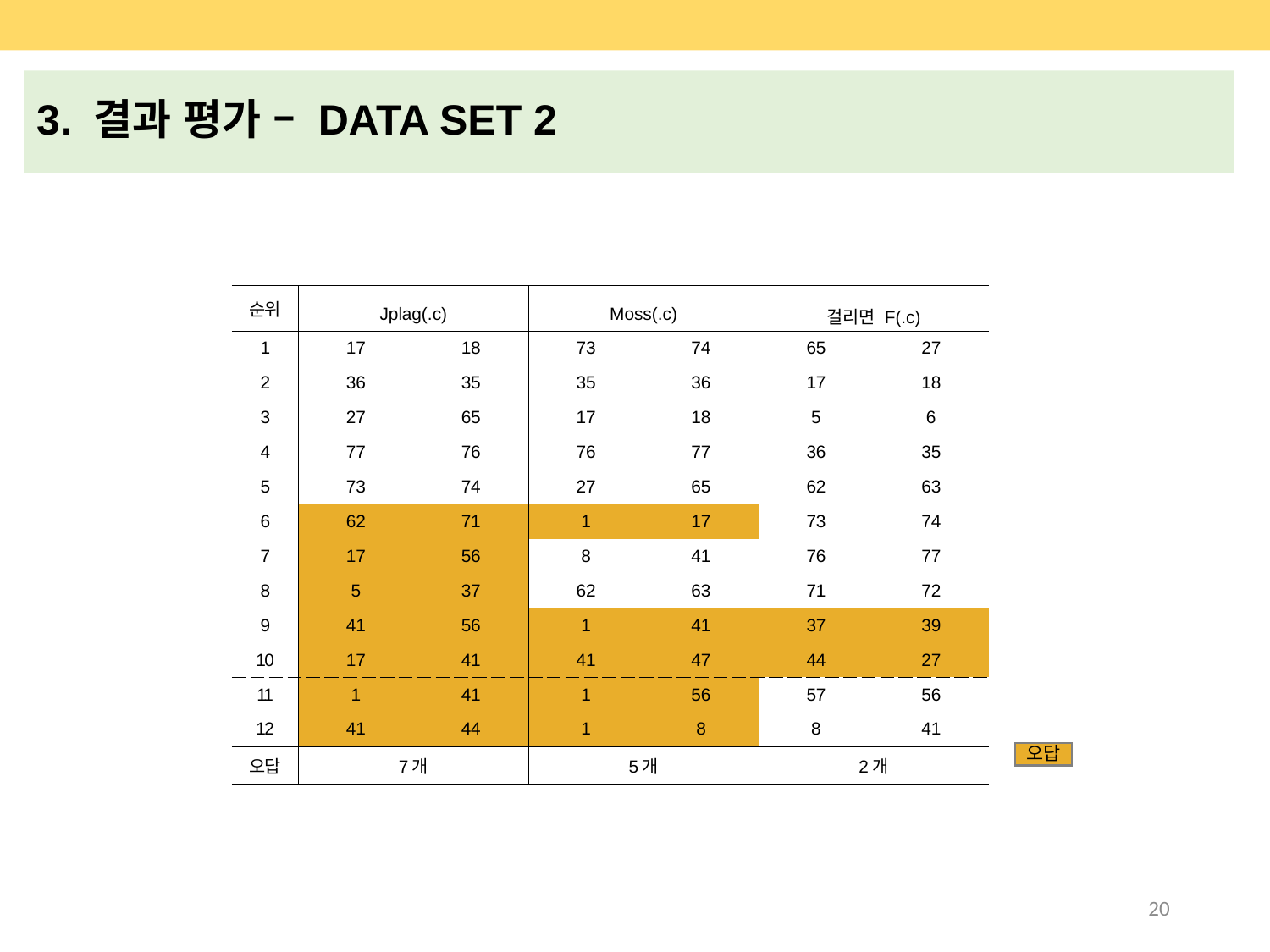

3. 결과 평가 – DATA SET 2
| 순위 | Jplag(.c) |  | Moss(.c) |  | 걸리면 F(.c) |  |
| --- | --- | --- | --- | --- | --- | --- |
| 1 | 17 | 18 | 73 | 74 | 65 | 27 |
| 2 | 36 | 35 | 35 | 36 | 17 | 18 |
| 3 | 27 | 65 | 17 | 18 | 5 | 6 |
| 4 | 77 | 76 | 76 | 77 | 36 | 35 |
| 5 | 73 | 74 | 27 | 65 | 62 | 63 |
| 6 | 62 | 71 | 1 | 17 | 73 | 74 |
| 7 | 17 | 56 | 8 | 41 | 76 | 77 |
| 8 | 5 | 37 | 62 | 63 | 71 | 72 |
| 9 | 41 | 56 | 1 | 41 | 37 | 39 |
| 10 | 17 | 41 | 41 | 47 | 44 | 27 |
| 11 | 1 | 41 | 1 | 56 | 57 | 56 |
| 12 | 41 | 44 | 1 | 8 | 8 | 41 |
| 오답 | 7개 |  | 5개 |  | 2개 |  |
오답

20